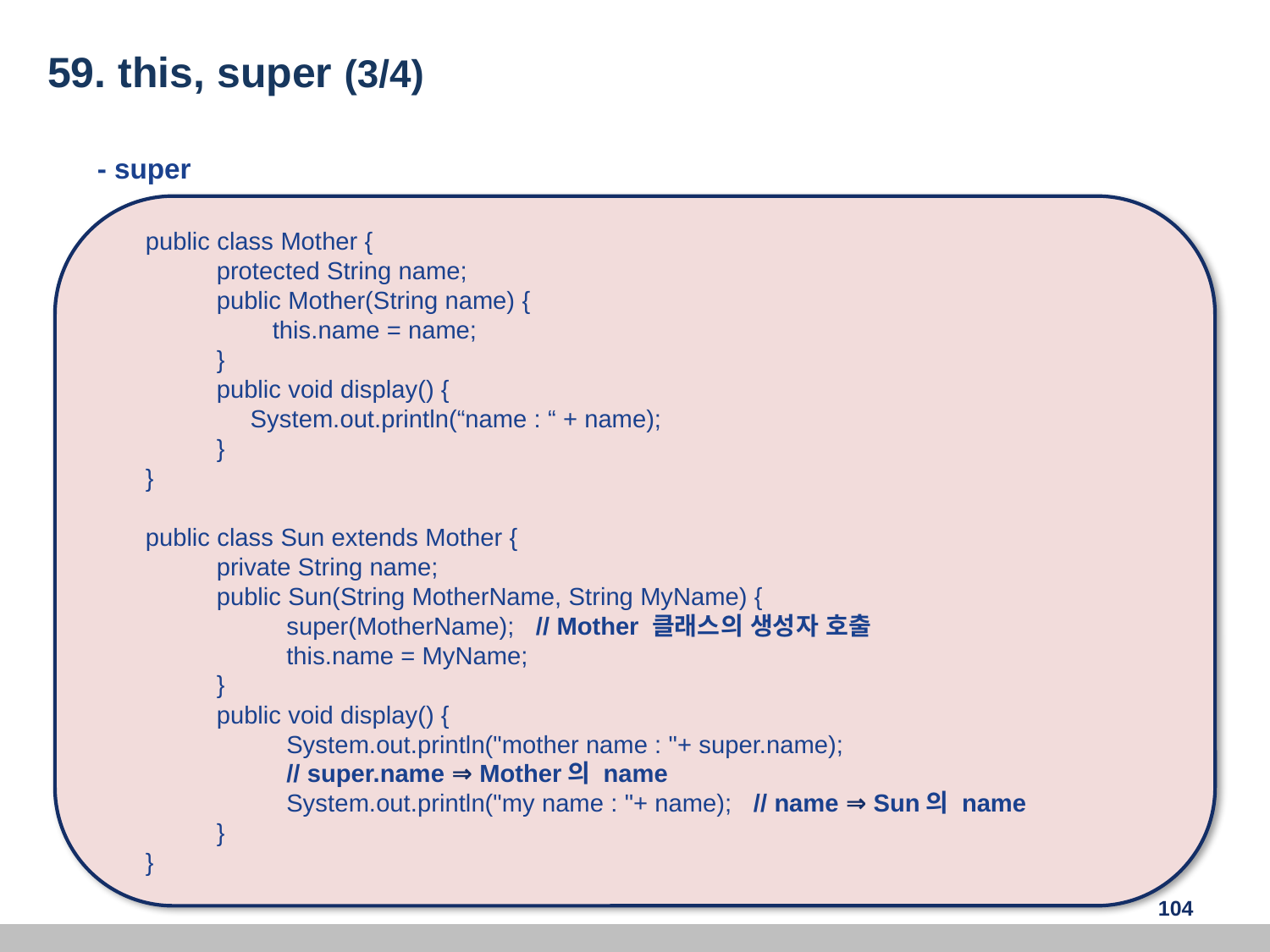

59. this, super (3/4)
- super
        public class Mother {
	protected String name;
	public Mother(String name) {
	        this.name = name;
	}
	public void display() {
                       System.out.println(“name : “ + name);
	}
        }

        public class Sun extends Mother {
	private String name;
	public Sun(String MotherName, String MyName) {
	          super(MotherName);   // Mother 클래스의 생성자 호출
	          this.name = MyName;
	}
	public void display() {
	          System.out.println("mother name : "+ super.name);
	          // super.name ⇒ Mother의 name
	          System.out.println("my name : "+ name);   // name ⇒ Sun의 name
	}
        }
104